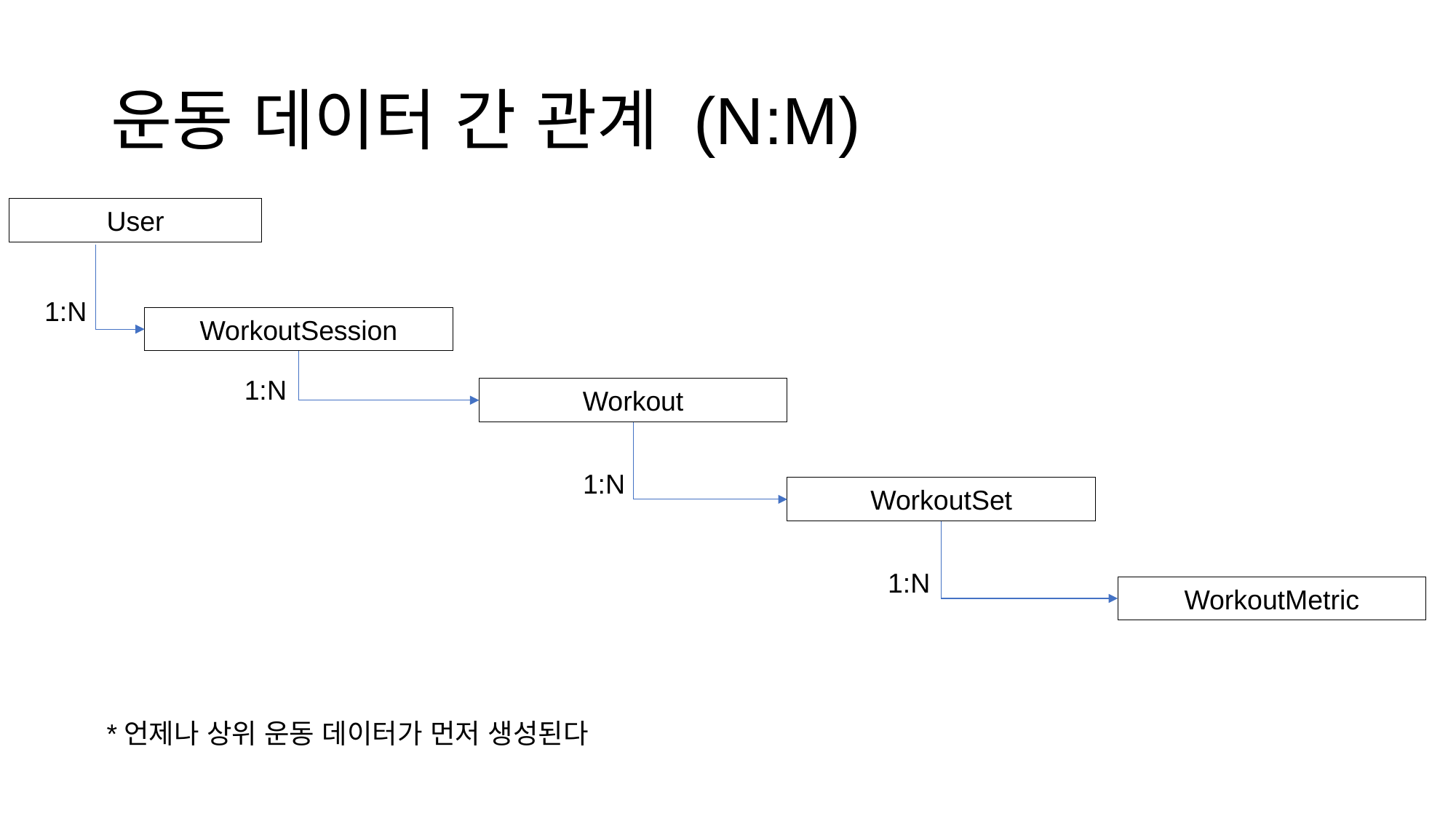

# 운동 데이터 간 관계 (N:M)
User
1:N
WorkoutSession
1:N
Workout
1:N
WorkoutSet
1:N
WorkoutMetric
*언제나 상위 운동 데이터가 먼저 생성된다